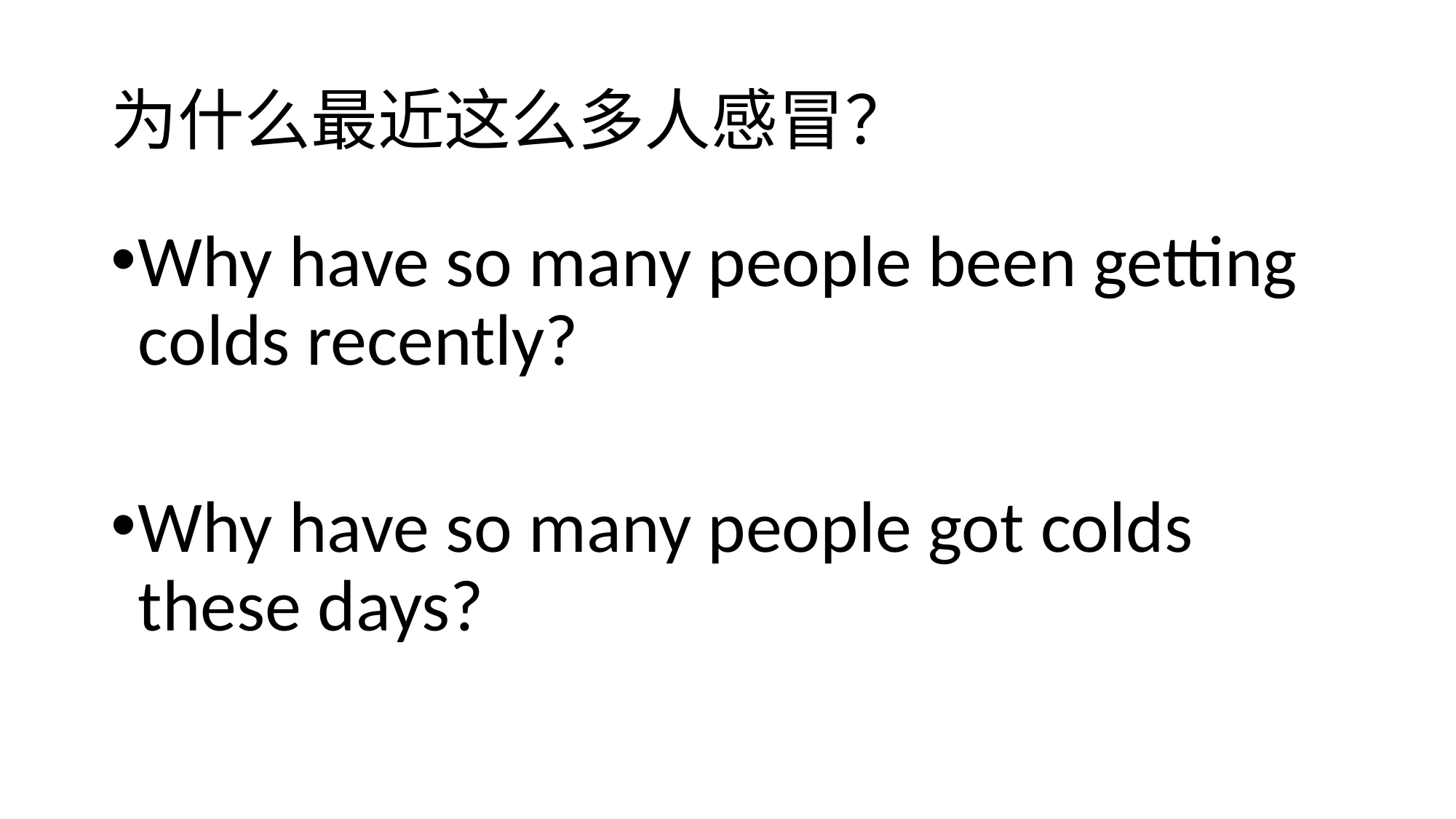

# 为什么最近这么多人感冒？
Why have so many people been getting colds recently?

Why have so many people got colds these days?